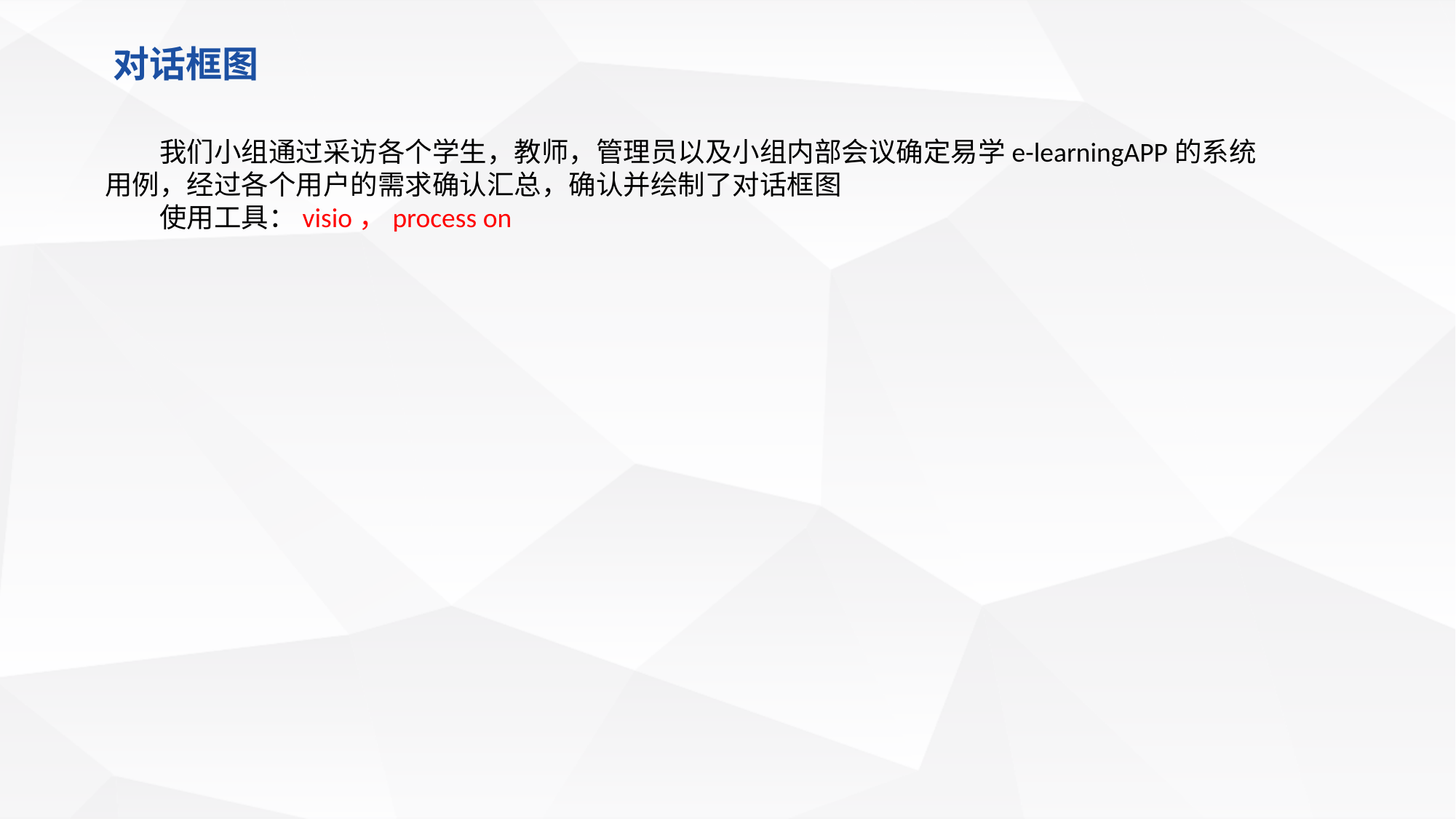

对话框图
我们小组通过采访各个学生，教师，管理员以及小组内部会议确定易学e-learningAPP的系统用例，经过各个用户的需求确认汇总，确认并绘制了对话框图
使用工具：visio，process on